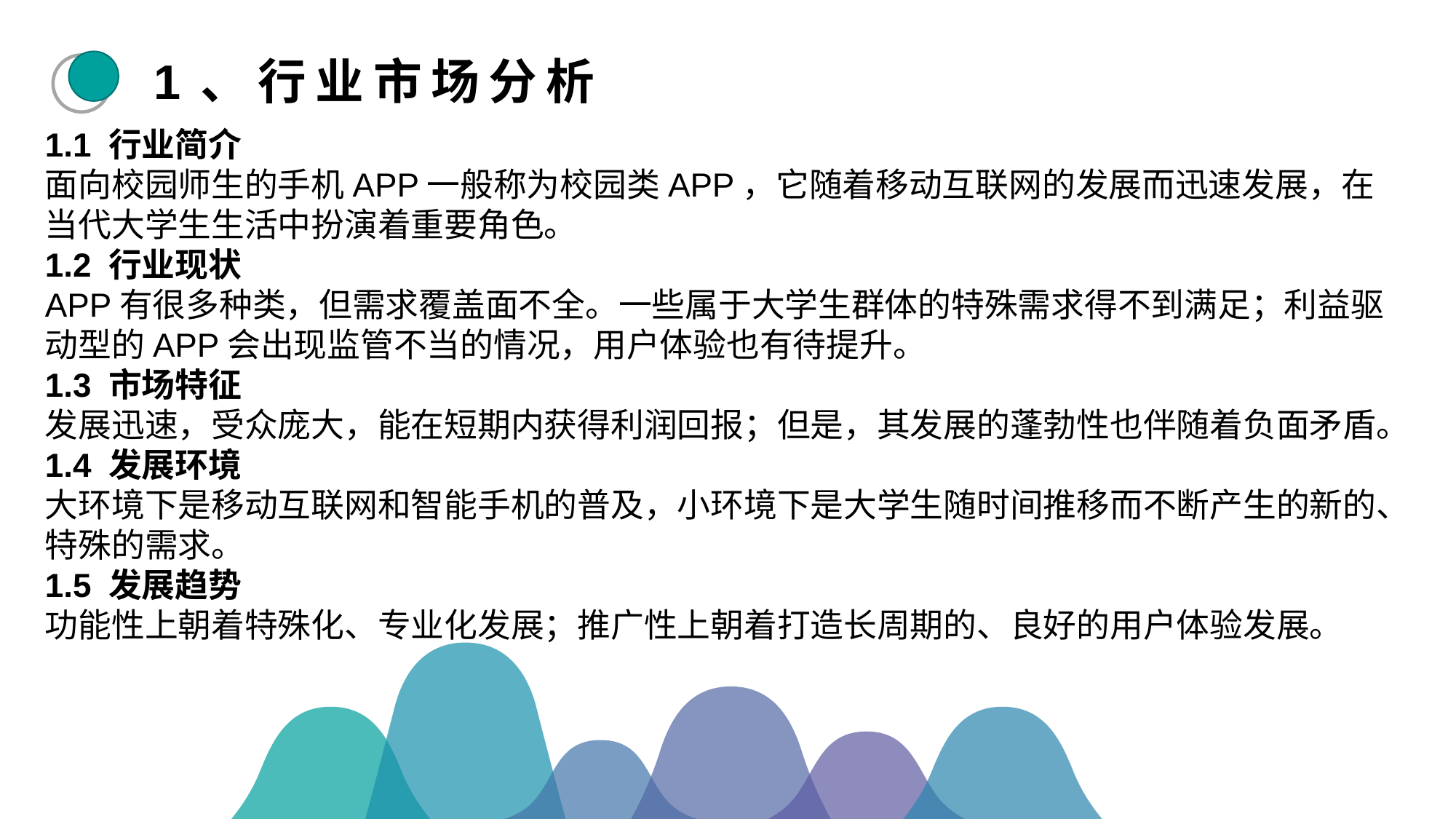

1、行业市场分析

1.1 行业简介
面向校园师生的手机APP一般称为校园类APP，它随着移动互联网的发展而迅速发展，在当代大学生生活中扮演着重要角色。
1.2 行业现状
APP有很多种类，但需求覆盖面不全。一些属于大学生群体的特殊需求得不到满足；利益驱动型的APP会出现监管不当的情况，用户体验也有待提升。
1.3 市场特征
发展迅速，受众庞大，能在短期内获得利润回报；但是，其发展的蓬勃性也伴随着负面矛盾。
1.4 发展环境
大环境下是移动互联网和智能手机的普及，小环境下是大学生随时间推移而不断产生的新的、特殊的需求。
1.5 发展趋势
功能性上朝着特殊化、专业化发展；推广性上朝着打造长周期的、良好的用户体验发展。

7.40

245
145
65
80